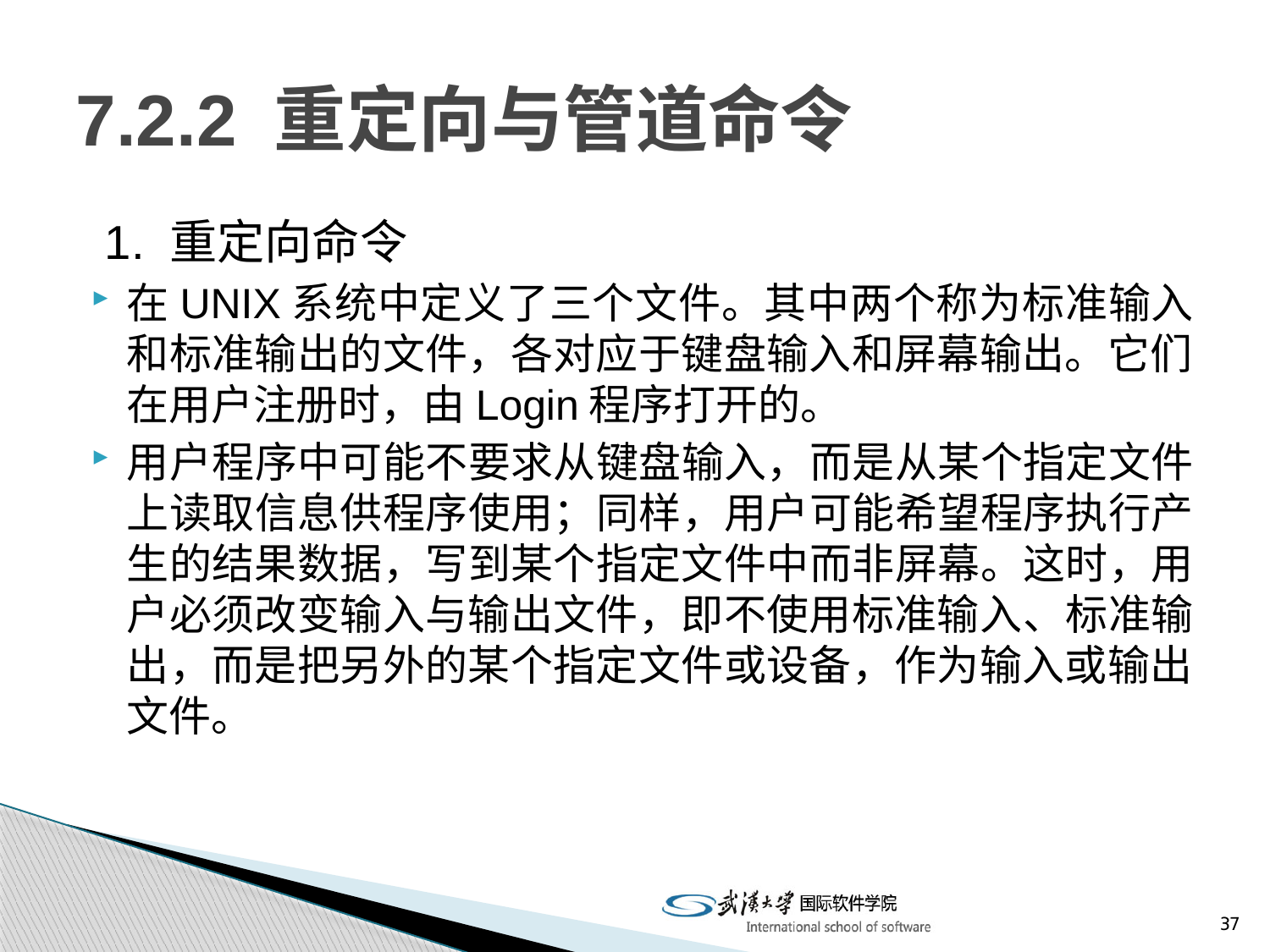

# 7.2.2 重定向与管道命令
 1. 重定向命令
在UNIX系统中定义了三个文件。其中两个称为标准输入和标准输出的文件，各对应于键盘输入和屏幕输出。它们在用户注册时，由Login程序打开的。
用户程序中可能不要求从键盘输入，而是从某个指定文件上读取信息供程序使用；同样，用户可能希望程序执行产生的结果数据，写到某个指定文件中而非屏幕。这时，用户必须改变输入与输出文件，即不使用标准输入、标准输出，而是把另外的某个指定文件或设备，作为输入或输出文件。
37